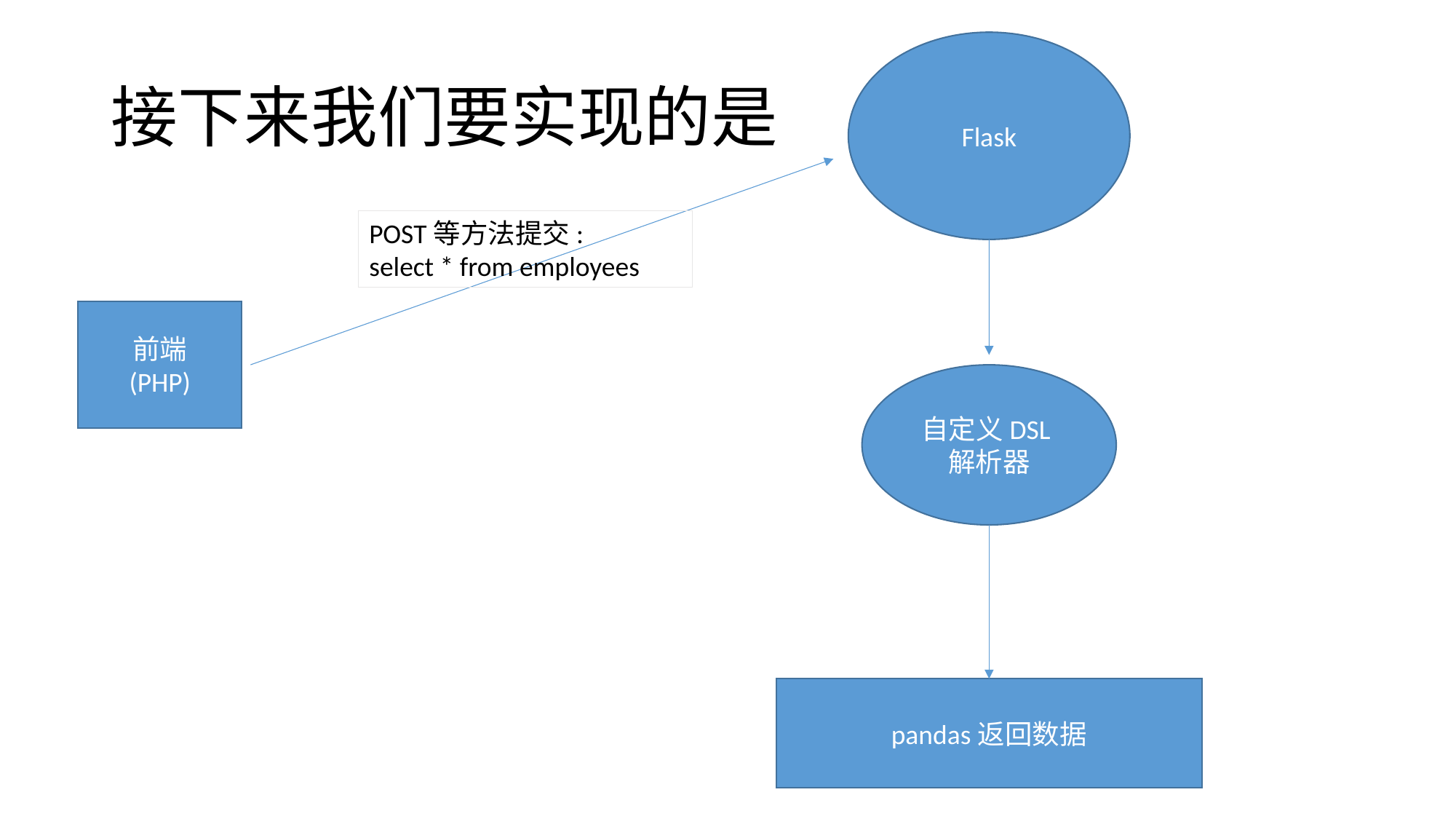

Flask
# 接下来我们要实现的是
POST等方法提交:
select * from employees
前端
(PHP)
自定义DSL解析器
pandas返回数据